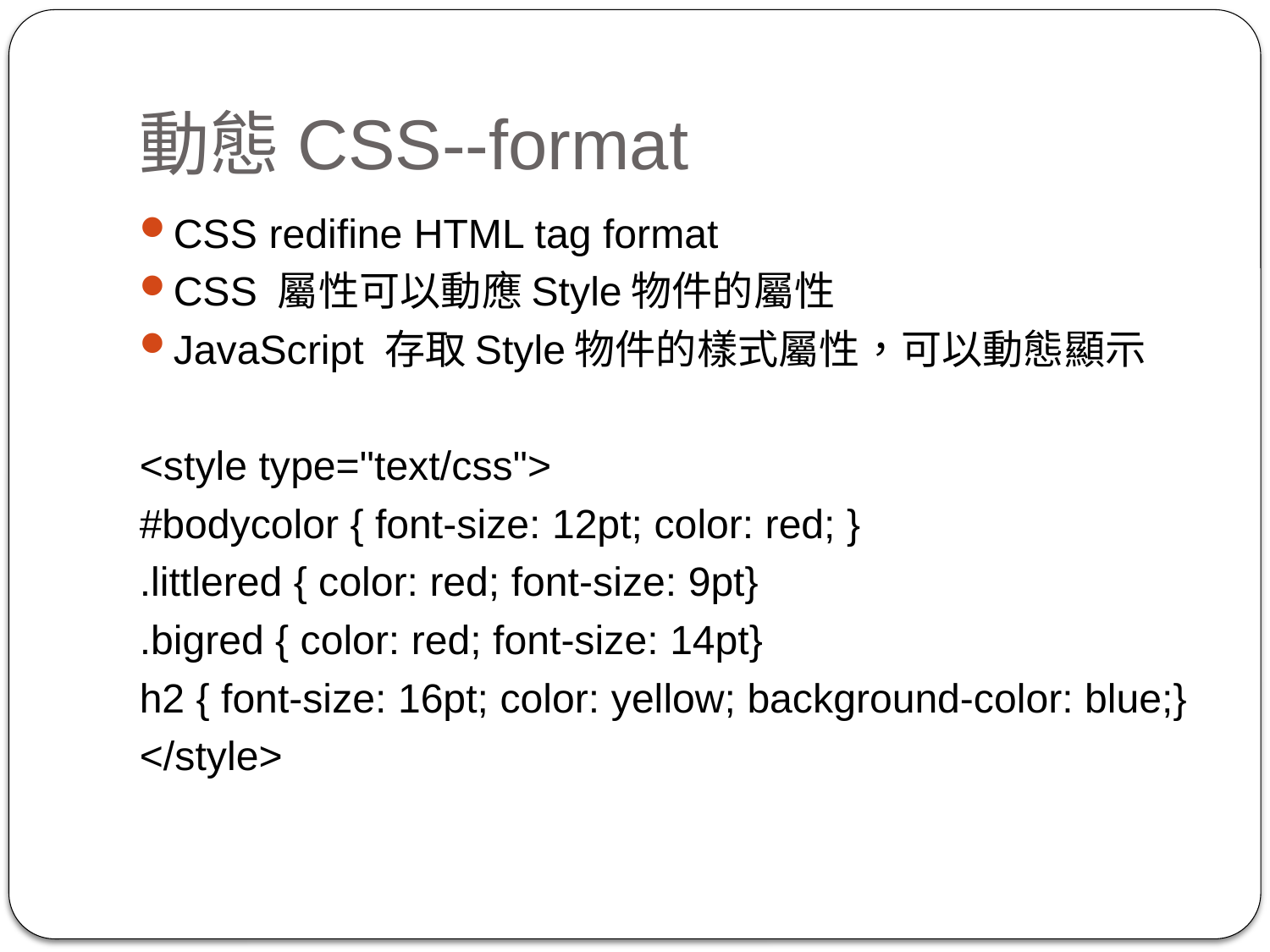

# 動態CSS--format
CSS redifine HTML tag format
CSS 屬性可以動應Style物件的屬性
JavaScript 存取Style物件的樣式屬性，可以動態顯示

<style type="text/css">
#bodycolor { font-size: 12pt; color: red; }
.littlered { color: red; font-size: 9pt}
.bigred { color: red; font-size: 14pt}
h2 { font-size: 16pt; color: yellow; background-color: blue;}
</style>